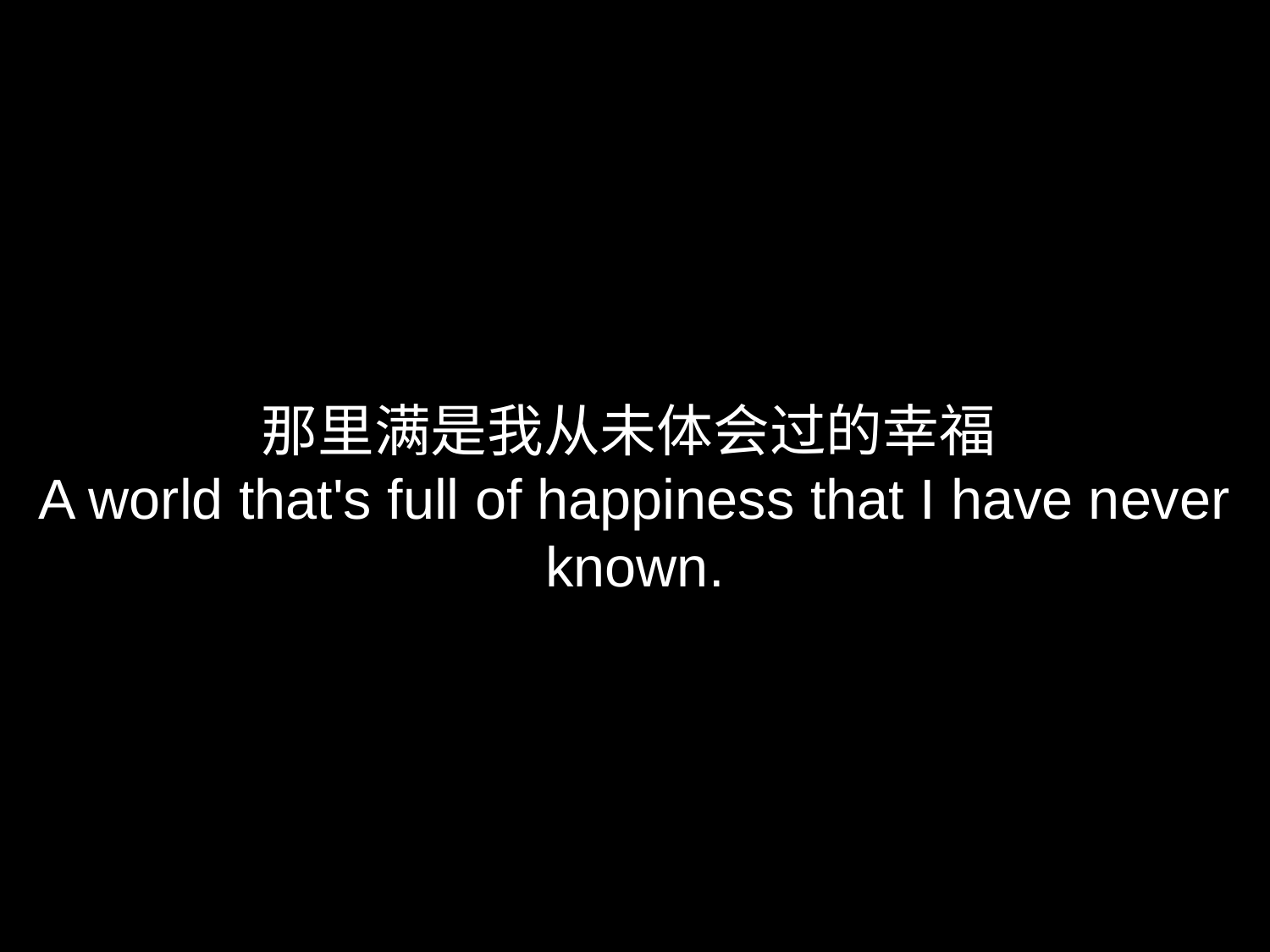

那里满是我从未体会过的幸福
A world that's full of happiness that I have never known.